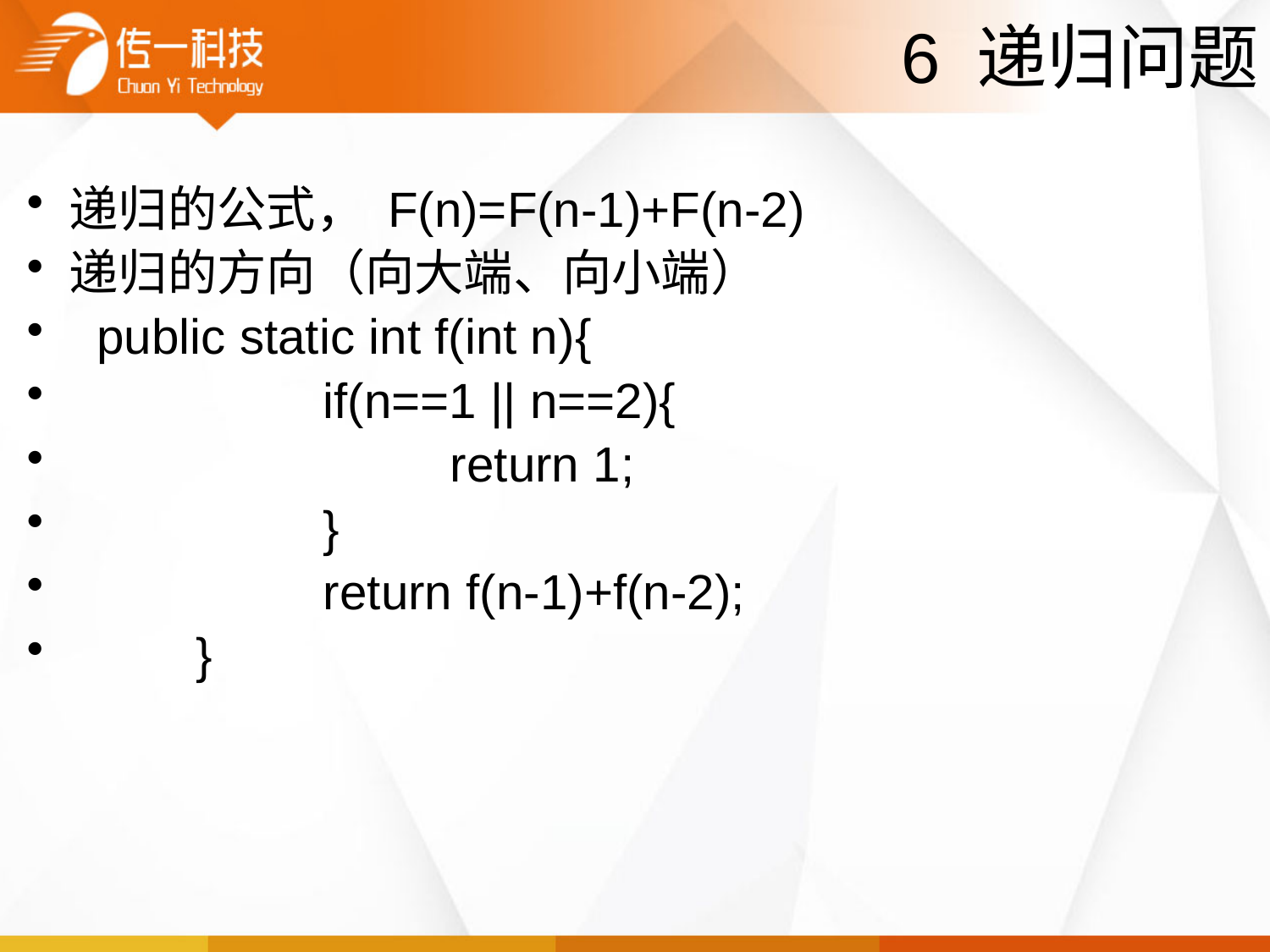

6 递归问题
递归的公式， F(n)=F(n-1)+F(n-2)
递归的方向（向大端、向小端）
  public static int f(int n){
		if(n==1 || n==2){
			return 1;
		}
		return f(n-1)+f(n-2);
	}